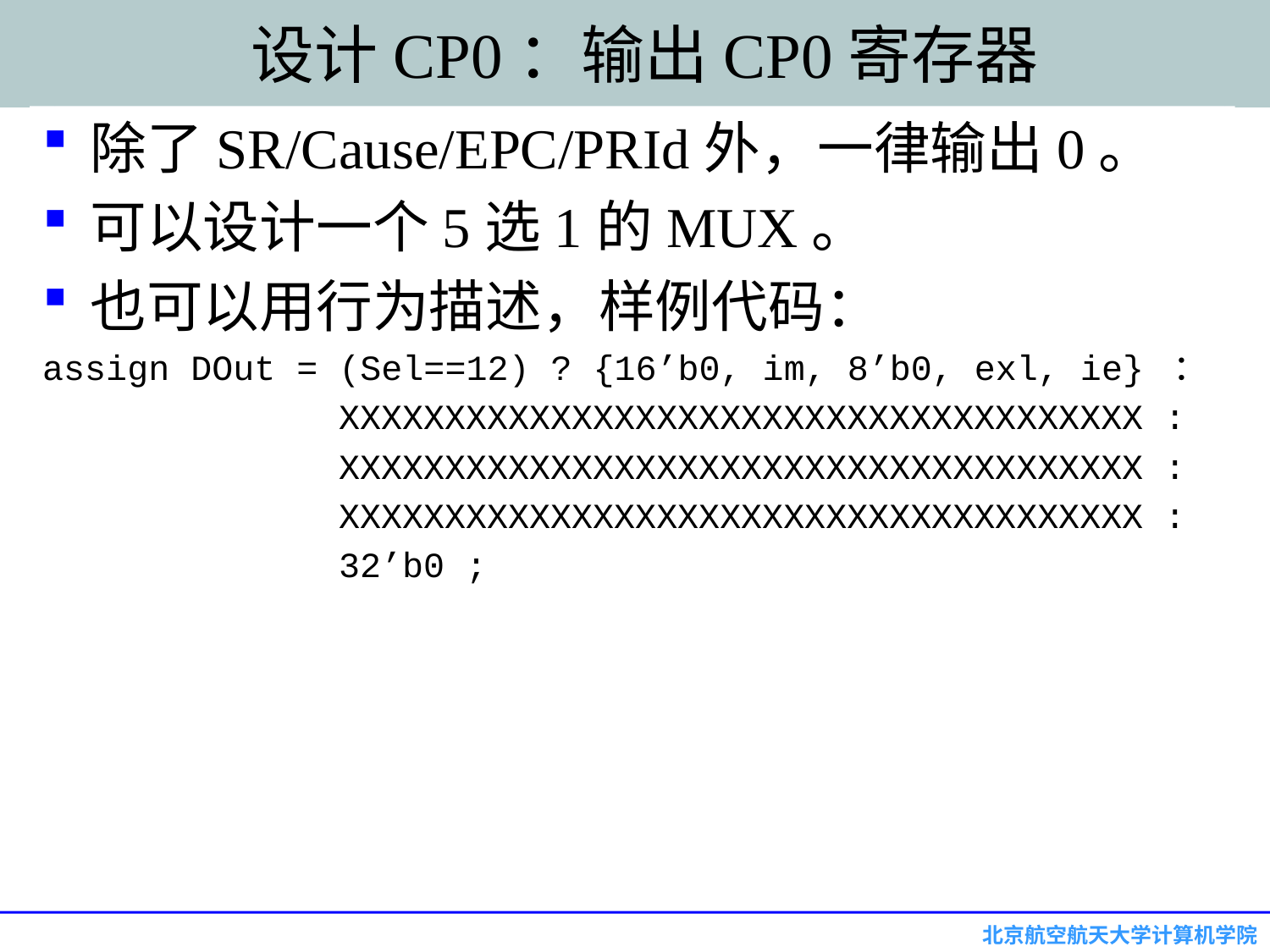

# 设计CP0：输出CP0寄存器
除了SR/Cause/EPC/PRId外，一律输出0。
可以设计一个5选1的MUX。
也可以用行为描述，样例代码：
assign DOut = (Sel==12) ? {16’b0, im, 8’b0, exl, ie} ：
              XXXXXXXXXXXXXXXXXXXXXXXXXXXXXXXXXXXXXX :
              XXXXXXXXXXXXXXXXXXXXXXXXXXXXXXXXXXXXXX :
              XXXXXXXXXXXXXXXXXXXXXXXXXXXXXXXXXXXXXX :
              32’b0 ;